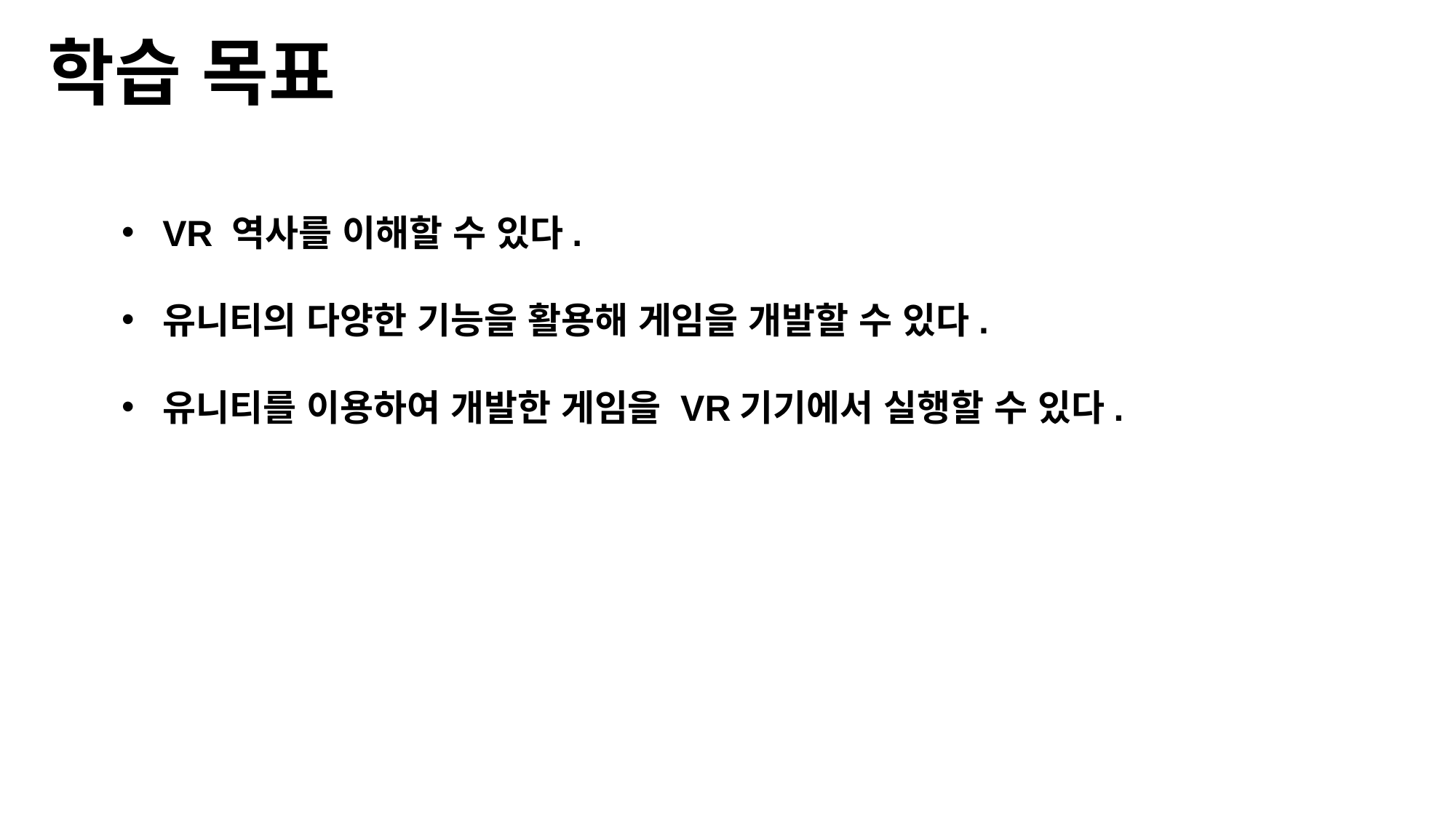

학습 목표

VR 역사를 이해할 수 있다.

유니티의 다양한 기능을 활용해 게임을 개발할 수 있다.

유니티를 이용하여 개발한 게임을 VR기기에서 실행할 수 있다.